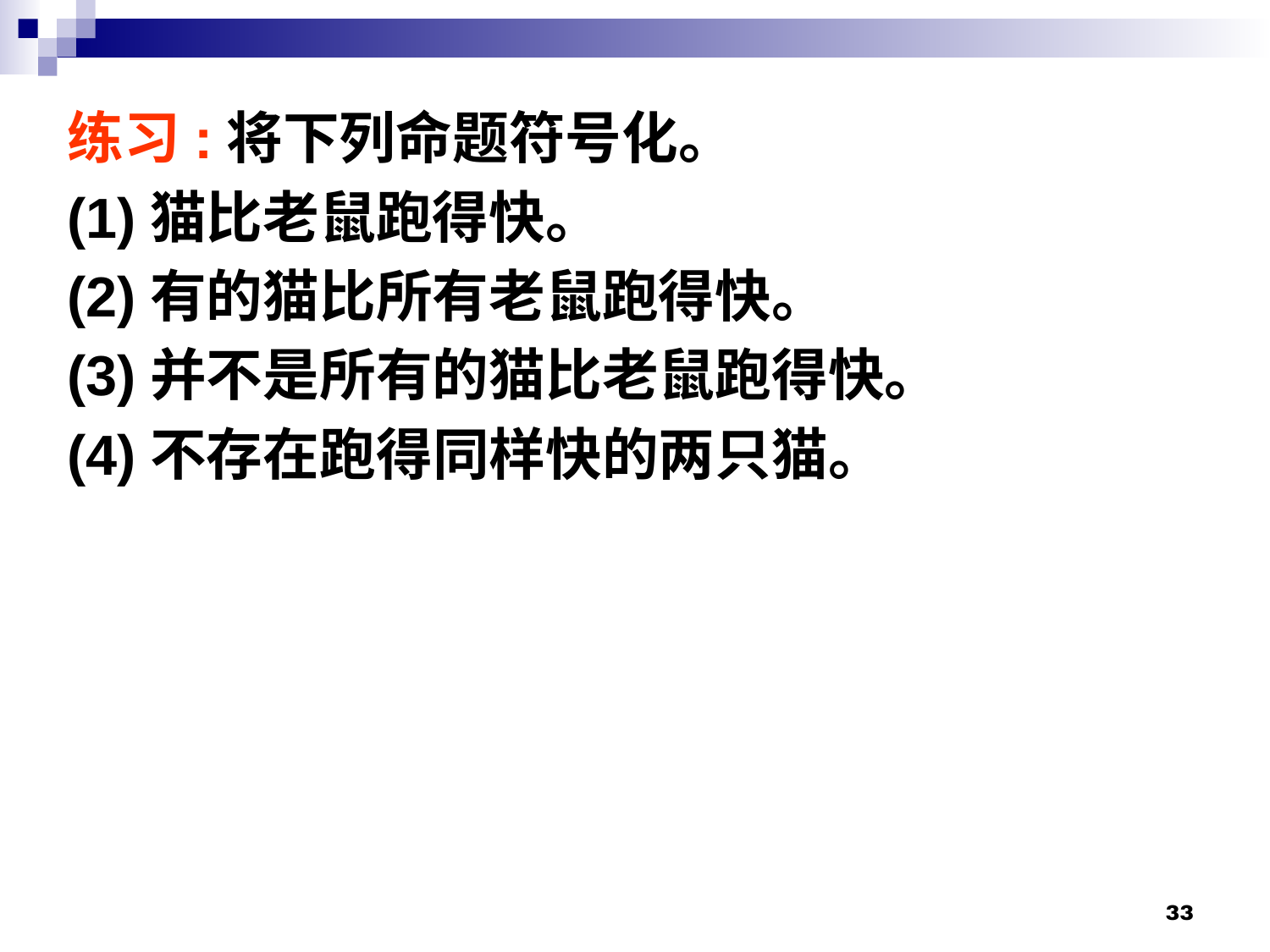

练习:将下列命题符号化。
(1)猫比老鼠跑得快。
(2)有的猫比所有老鼠跑得快。
(3)并不是所有的猫比老鼠跑得快。
(4)不存在跑得同样快的两只猫。
33